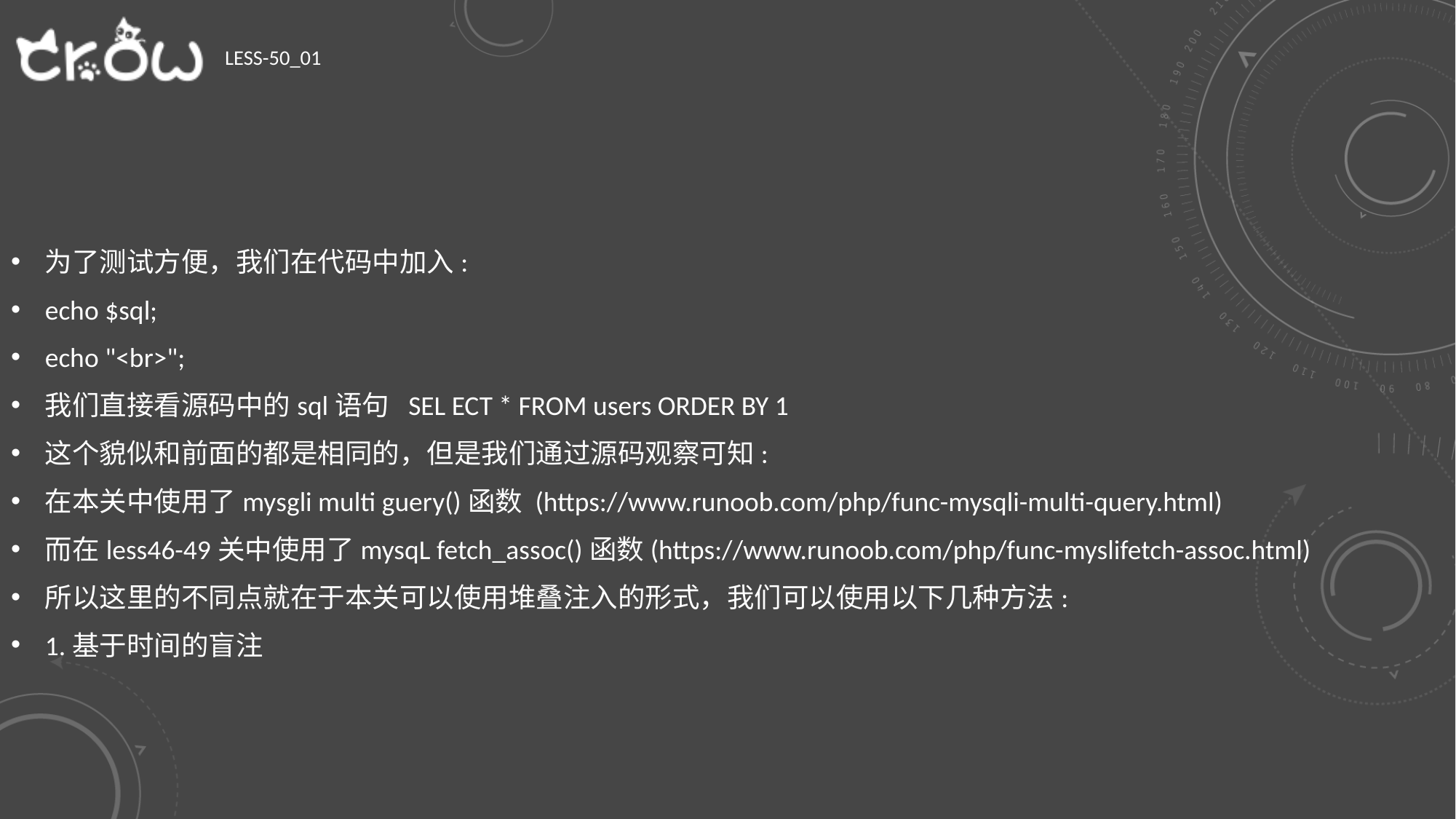

# Less-50_01
为了测试方便，我们在代码中加入:
echo $sql;
echo "<br>";
我们直接看源码中的sql语句  SEL ECT * FROM users ORDER BY 1
这个貌似和前面的都是相同的，但是我们通过源码观察可知:
在本关中使用了mysgli multi guery()函数 (https://www.runoob.com/php/func-mysqli-multi-query.html)
而在less46-49关中使用了mysqL fetch_assoc()函数(https://www.runoob.com/php/func-myslifetch-assoc.html)
所以这里的不同点就在于本关可以使用堆叠注入的形式，我们可以使用以下几种方法:
1.基于时间的盲注